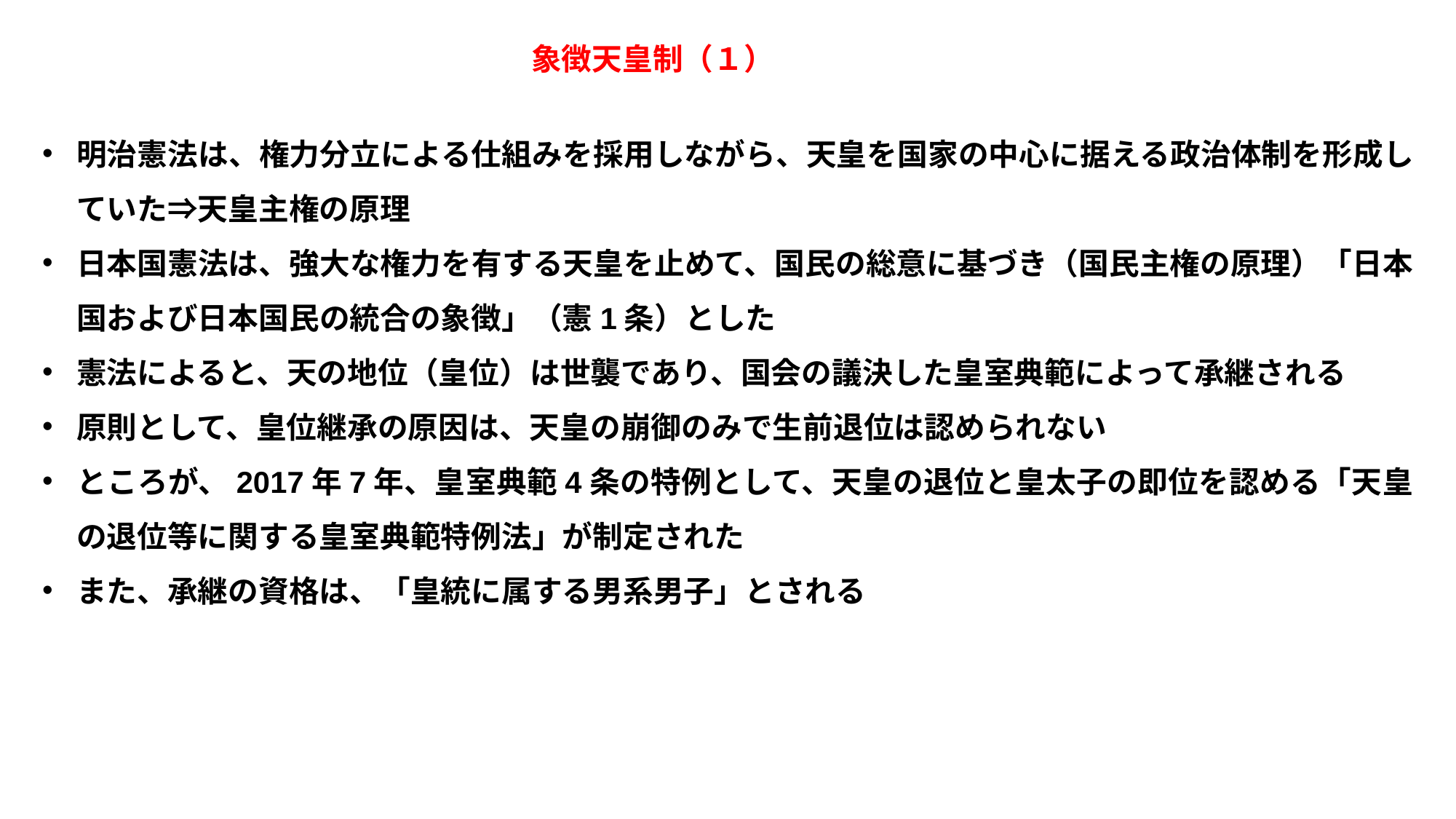

象徴天皇制（１）
明治憲法は、権力分立による仕組みを採用しながら、天皇を国家の中心に据える政治体制を形成していた⇒天皇主権の原理
日本国憲法は、強大な権力を有する天皇を止めて、国民の総意に基づき（国民主権の原理）「日本国および日本国民の統合の象徴」（憲1条）とした
憲法によると、天の地位（皇位）は世襲であり、国会の議決した皇室典範によって承継される
原則として、皇位継承の原因は、天皇の崩御のみで生前退位は認められない
ところが、2017年7年、皇室典範4条の特例として、天皇の退位と皇太子の即位を認める「天皇の退位等に関する皇室典範特例法」が制定された
また、承継の資格は、「皇統に属する男系男子」とされる